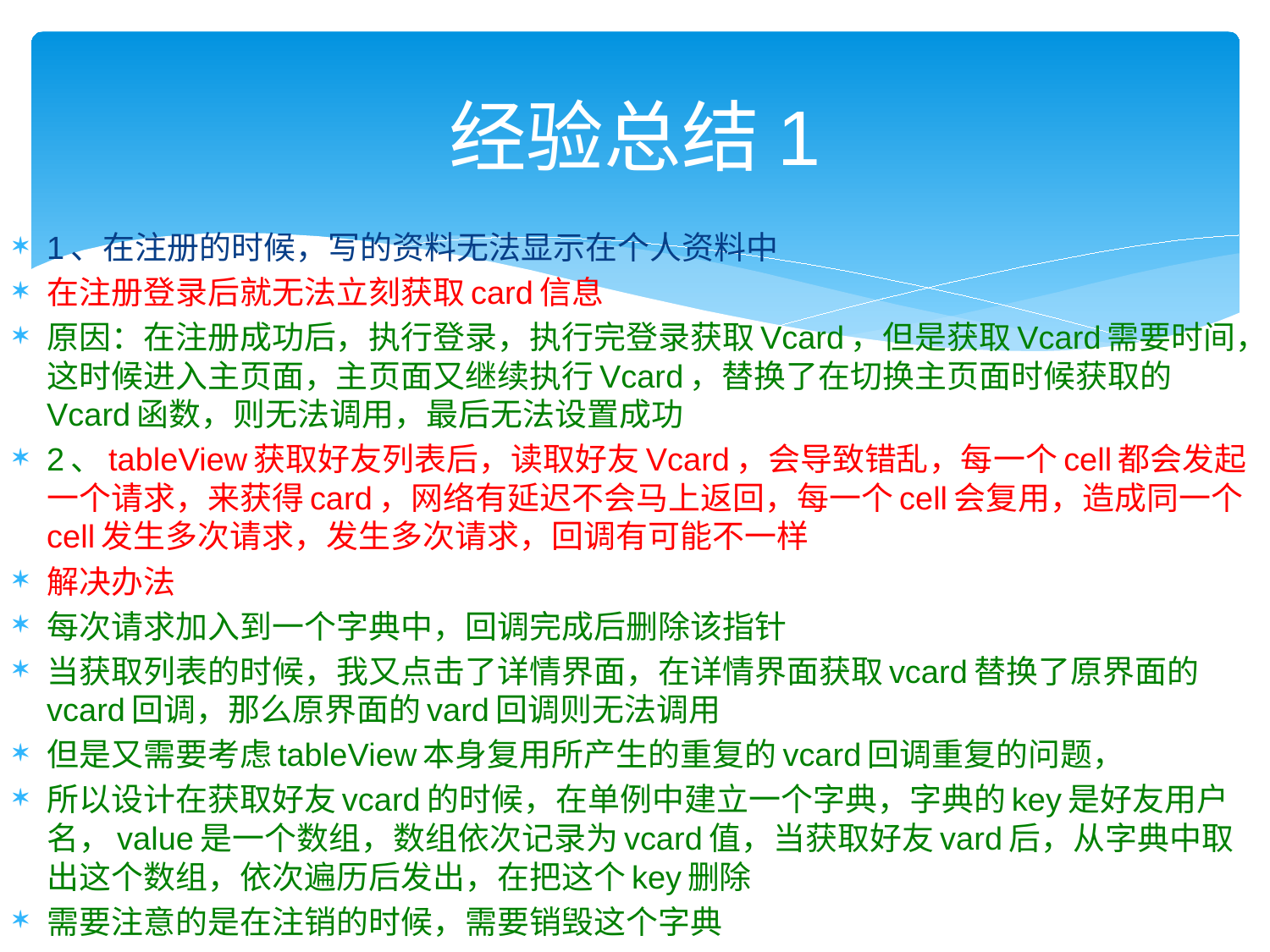

# 经验总结1
1、在注册的时候，写的资料无法显示在个人资料中
在注册登录后就无法立刻获取card信息
原因：在注册成功后，执行登录，执行完登录获取Vcard，但是获取Vcard需要时间，这时候进入主页面，主页面又继续执行Vcard，替换了在切换主页面时候获取的Vcard函数，则无法调用，最后无法设置成功
2、tableView获取好友列表后，读取好友Vcard，会导致错乱，每一个cell都会发起一个请求，来获得card，网络有延迟不会马上返回，每一个cell会复用，造成同一个cell发生多次请求，发生多次请求，回调有可能不一样
解决办法
每次请求加入到一个字典中，回调完成后删除该指针
当获取列表的时候，我又点击了详情界面，在详情界面获取vcard替换了原界面的vcard回调，那么原界面的vard回调则无法调用
但是又需要考虑tableView本身复用所产生的重复的vcard回调重复的问题，
所以设计在获取好友vcard的时候，在单例中建立一个字典，字典的key是好友用户名，value是一个数组，数组依次记录为vcard值，当获取好友vard后，从字典中取出这个数组，依次遍历后发出，在把这个key删除
需要注意的是在注销的时候，需要销毁这个字典